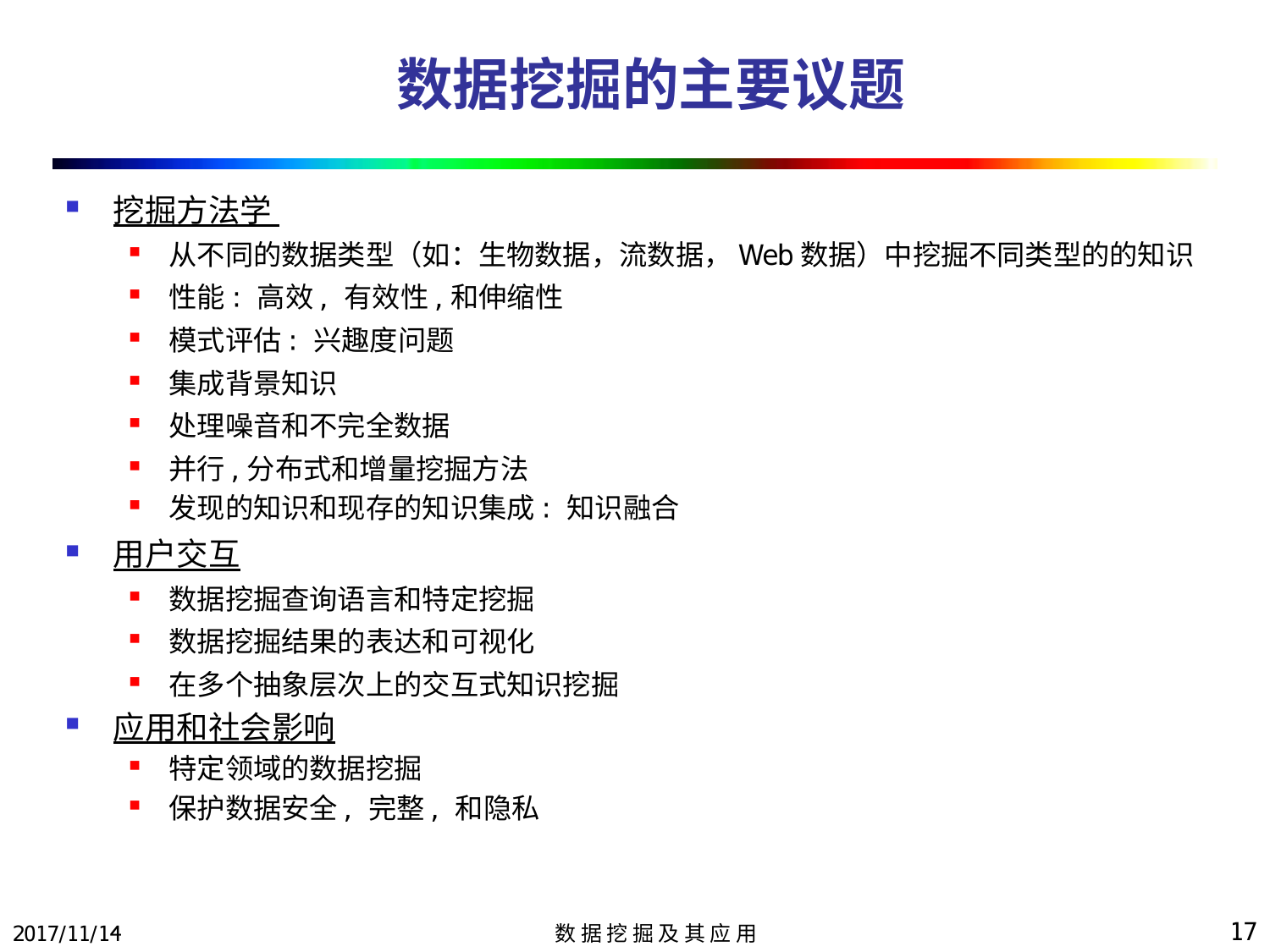

# 数据挖掘的主要议题
挖掘方法学
从不同的数据类型（如：生物数据，流数据，Web数据）中挖掘不同类型的的知识
性能: 高效, 有效性,和伸缩性
模式评估: 兴趣度问题
集成背景知识
处理噪音和不完全数据
并行,分布式和增量挖掘方法
发现的知识和现存的知识集成: 知识融合
用户交互
数据挖掘查询语言和特定挖掘
数据挖掘结果的表达和可视化
在多个抽象层次上的交互式知识挖掘
应用和社会影响
特定领域的数据挖掘
保护数据安全, 完整, 和隐私
2017/11/14
17
数 据 挖 掘 及 其 应 用